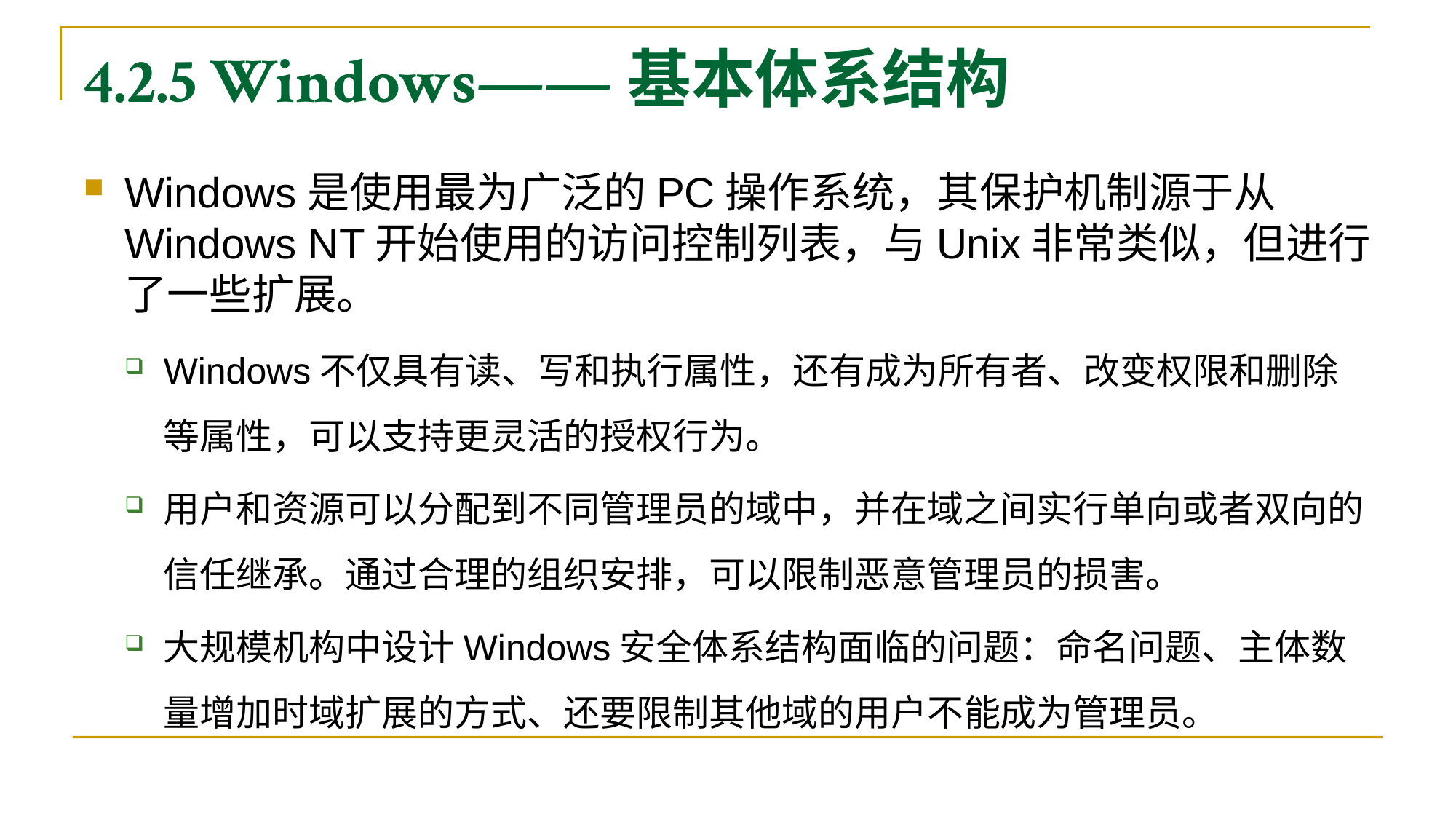

# 4.2.5 Windows——基本体系结构
Windows是使用最为广泛的PC操作系统，其保护机制源于从Windows NT开始使用的访问控制列表，与Unix非常类似，但进行了一些扩展。
Windows不仅具有读、写和执行属性，还有成为所有者、改变权限和删除等属性，可以支持更灵活的授权行为。
用户和资源可以分配到不同管理员的域中，并在域之间实行单向或者双向的信任继承。通过合理的组织安排，可以限制恶意管理员的损害。
大规模机构中设计Windows安全体系结构面临的问题：命名问题、主体数量增加时域扩展的方式、还要限制其他域的用户不能成为管理员。